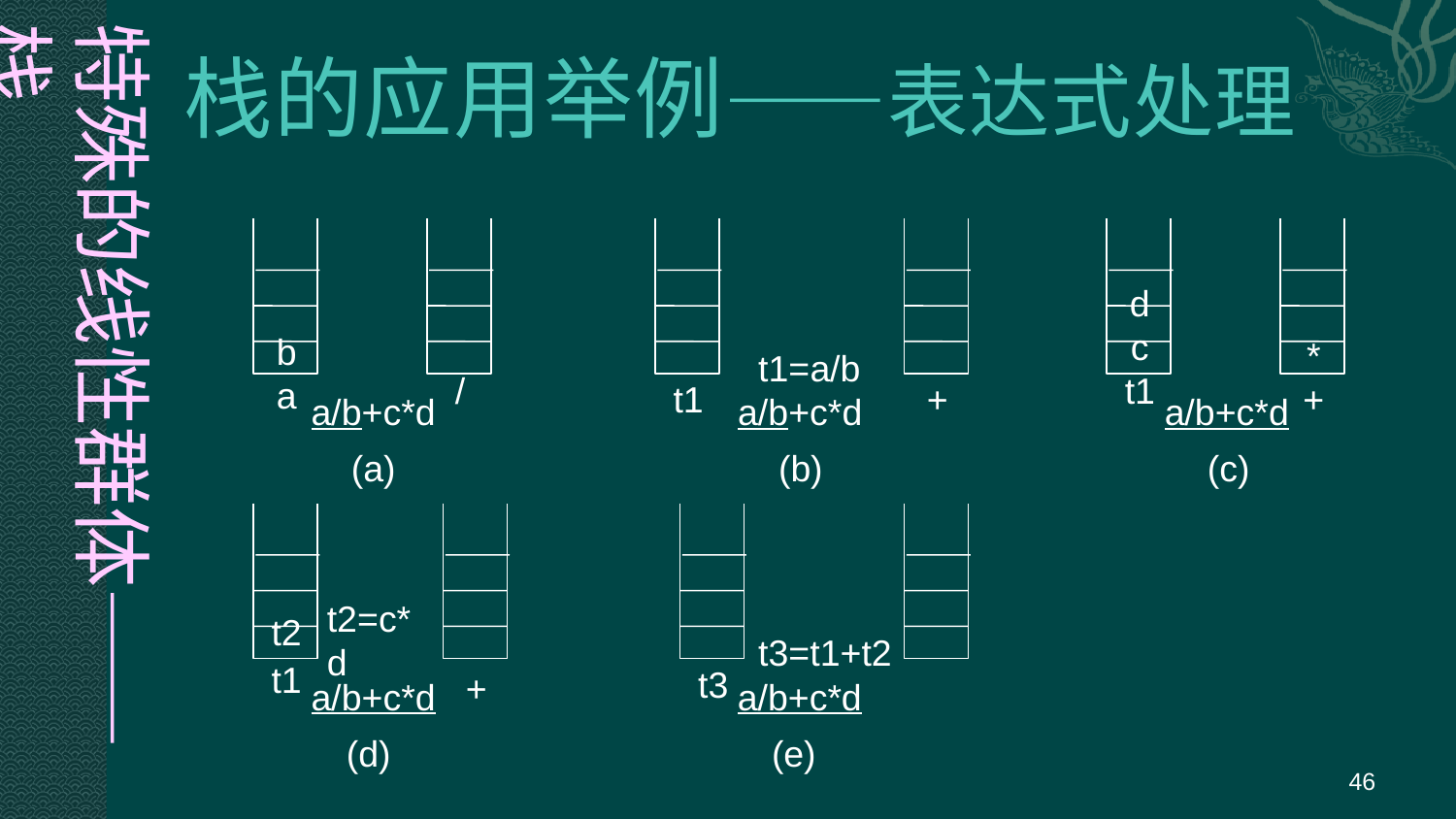

特殊的线性群体——栈
# 栈的应用举例——表达式处理

b
a

/

a/b+c*d
(a)

t1

+

a/b+c*d
t1=a/b
(b)

d
c
t1

*
+

a/b+c*d

(c)

t2
t1

+

a/b+c*d
t2=c*d
(d)

t3

t3=t1+t2
a/b+c*d
(e)
46